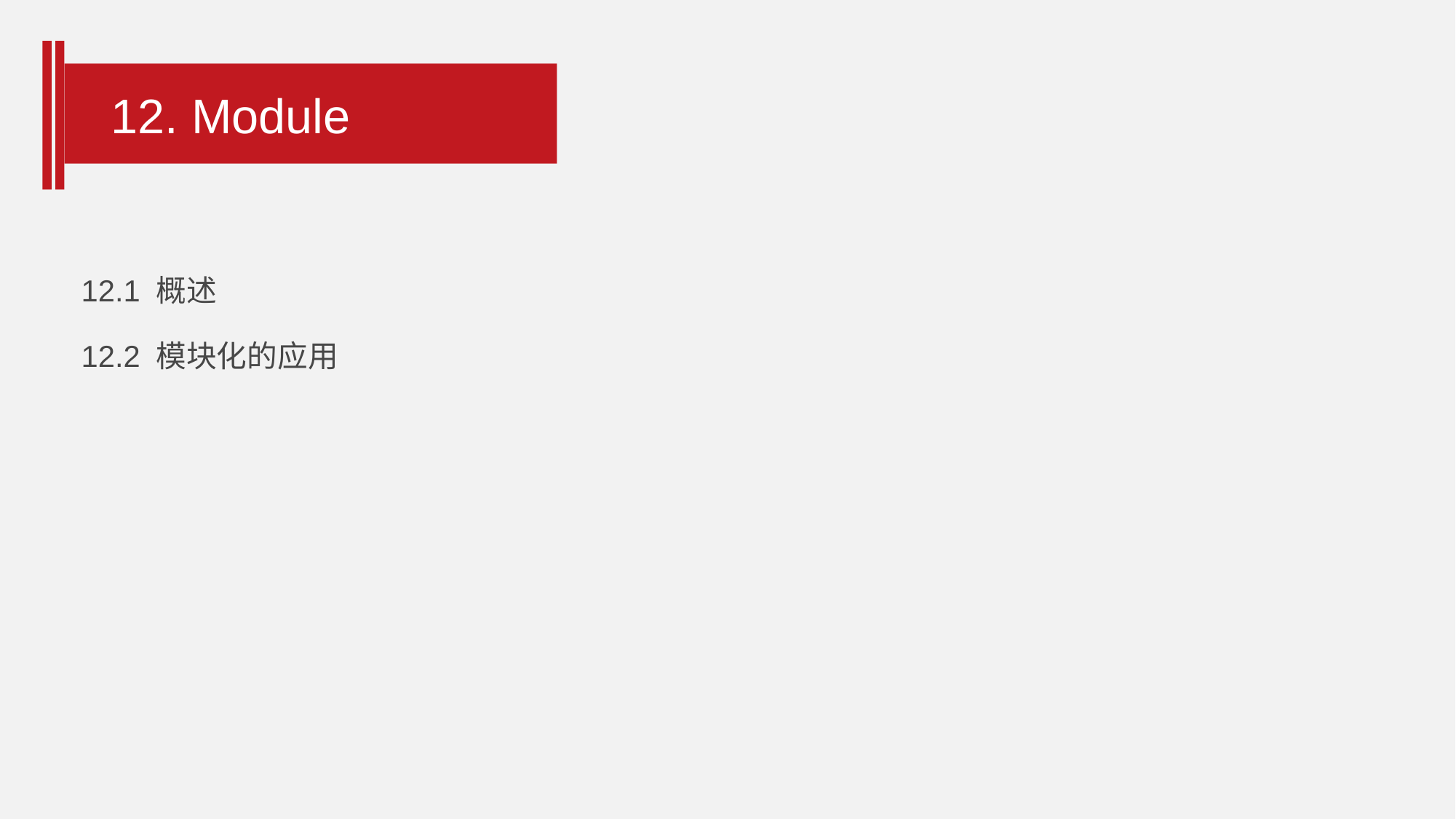

# 12. Module
12.1 概述
12.2 模块化的应用